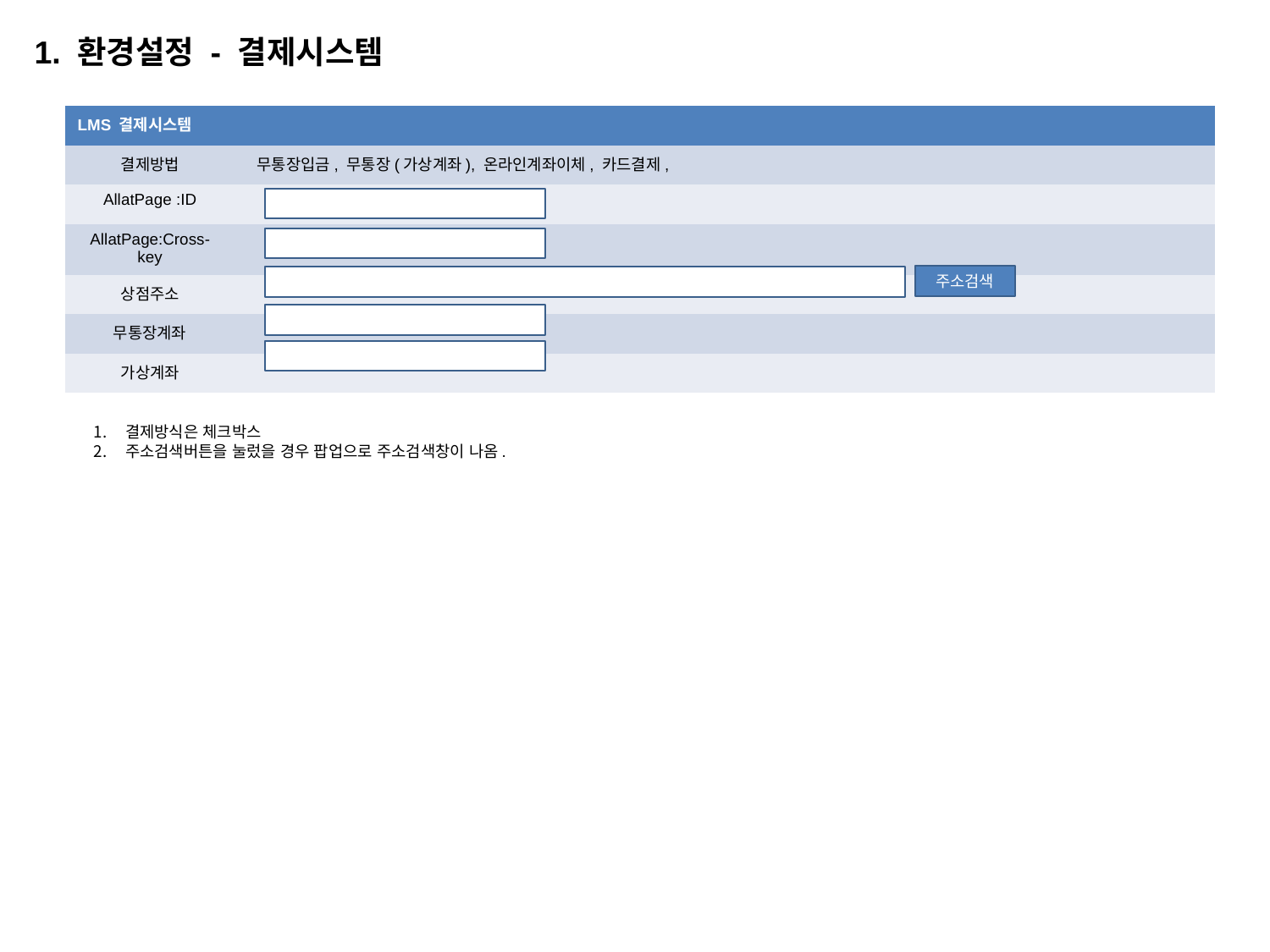

1. 환경설정 - 결제시스템
| LMS 결제시스템 |  |
| --- | --- |
| 결제방법 |  |
| AllatPage :ID |  |
| AllatPage:Cross-key |  |
| 상점주소 |  |
| 무통장계좌 |  |
| 가상계좌 |  |
무통장입금, 무통장(가상계좌), 온라인계좌이체, 카드결제,

주소검색

결제방식은 체크박스
주소검색버튼을 눌렀을 경우 팝업으로 주소검색창이 나옴.